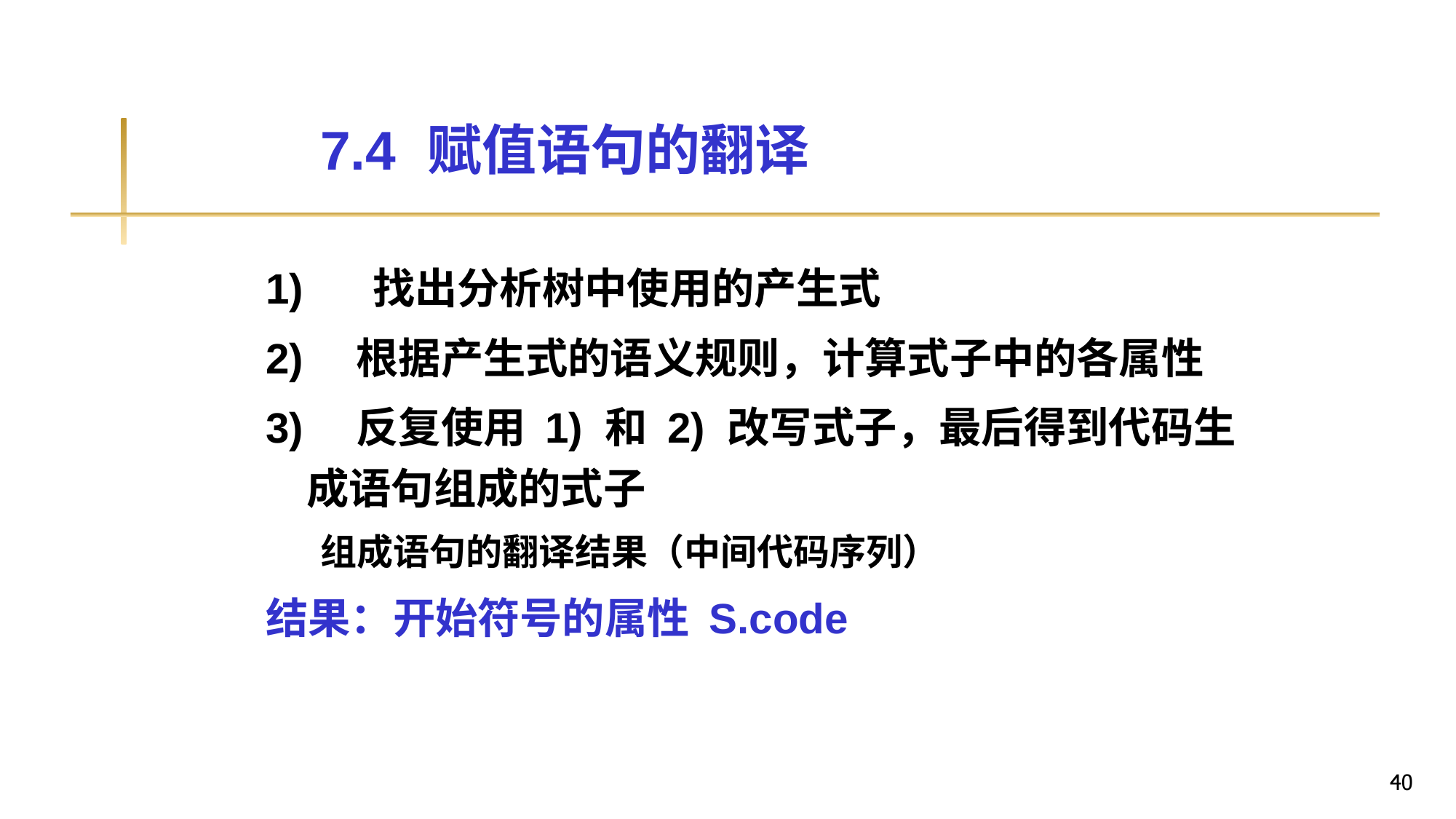

# 7.4 赋值语句的翻译
1)     找出分析树中使用的产生式
2)　根据产生式的语义规则，计算式子中的各属性
3)　反复使用 1) 和 2) 改写式子，最后得到代码生成语句组成的式子
组成语句的翻译结果（中间代码序列）
结果：开始符号的属性 S.code
40